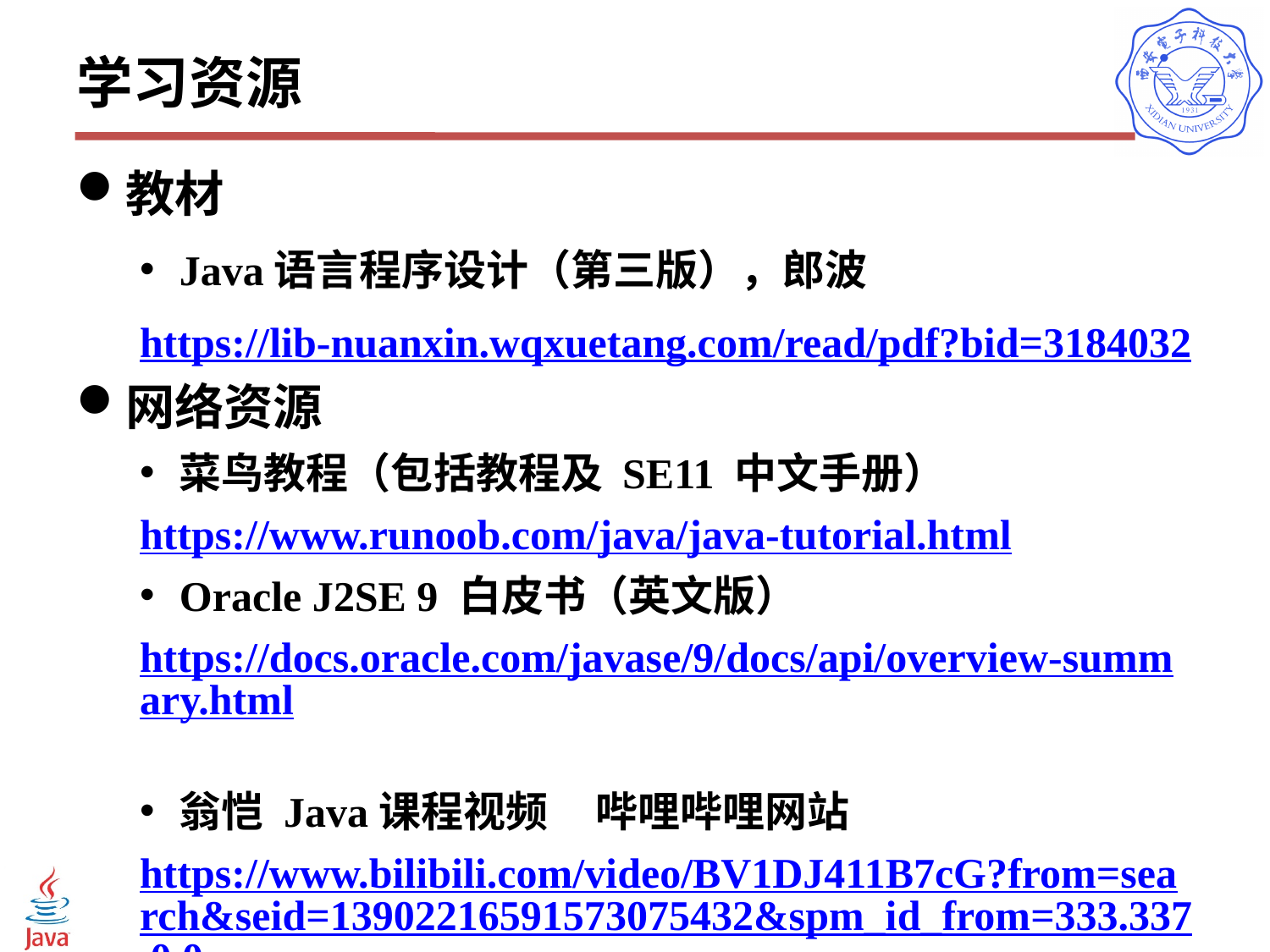

# 学习资源
教材
Java语言程序设计（第三版），郎波
https://lib-nuanxin.wqxuetang.com/read/pdf?bid=3184032
网络资源
菜鸟教程（包括教程及 SE11 中文手册）
https://www.runoob.com/java/java-tutorial.html
Oracle J2SE 9 白皮书（英文版）
https://docs.oracle.com/javase/9/docs/api/overview-summary.html
翁恺 Java课程视频     哔哩哔哩网站
https://www.bilibili.com/video/BV1DJ411B7cG?from=search&seid=13902216591573075432&spm_id_from=333.337.0.0